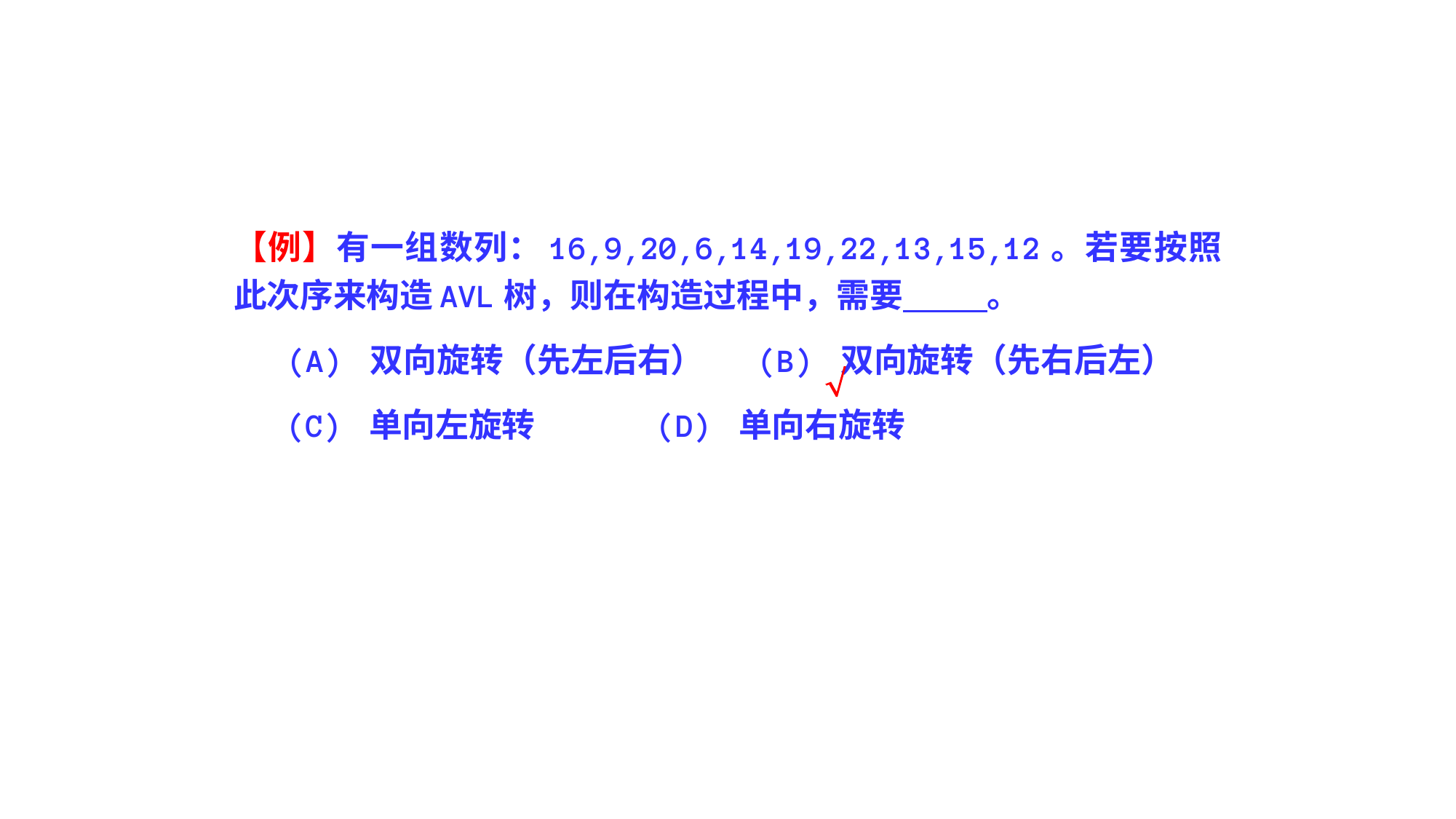

【例】有一组数列：16,9,20,6,14,19,22,13,15,12。若要按照此次序来构造AVL树，则在构造过程中，需要           。
   (A) 双向旋转（先左后右）      (B) 双向旋转（先右后左）
   (C) 单向左旋转               (D) 单向右旋转
√